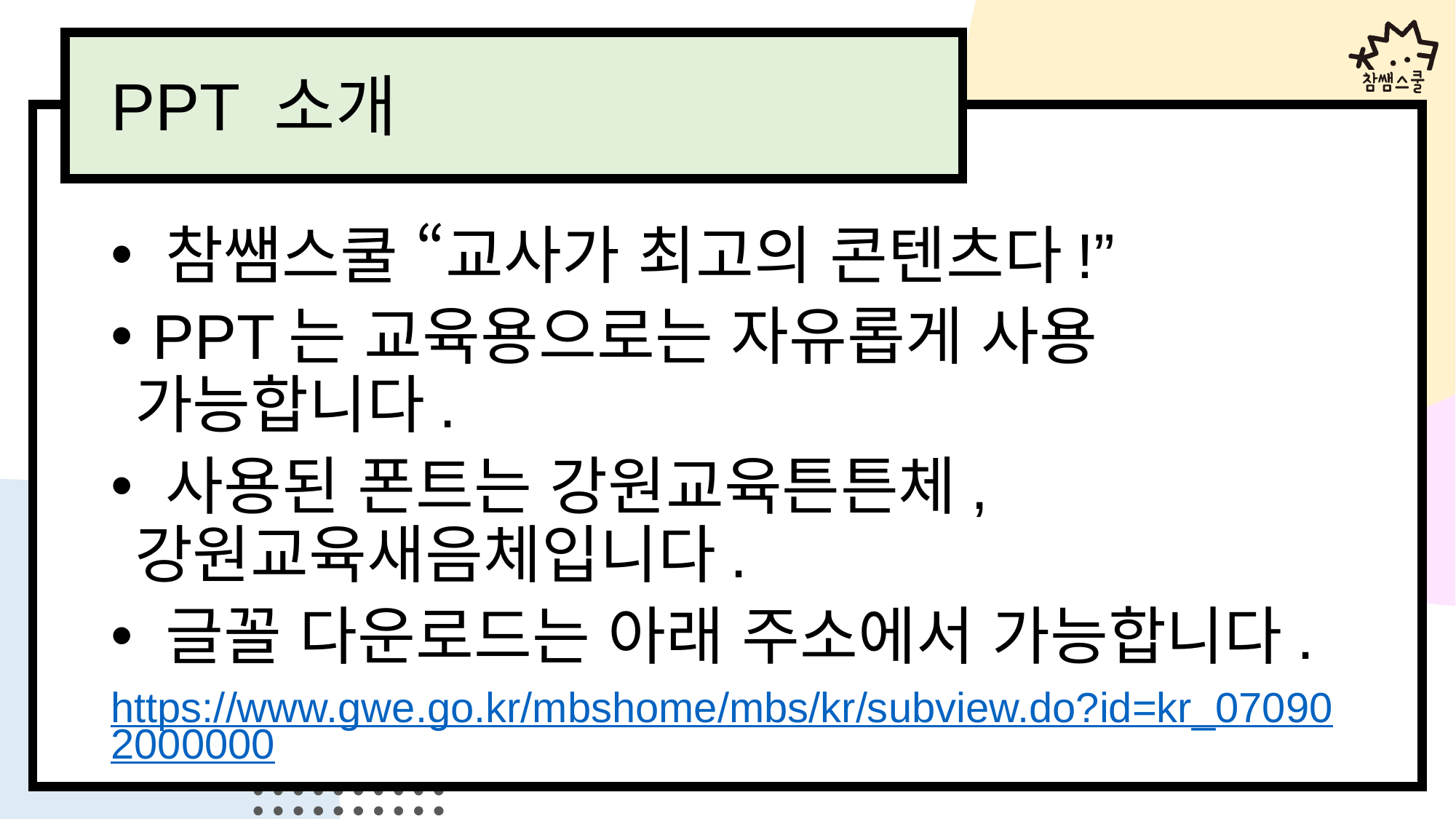

# PPT 소개

 참쌤스쿨 “교사가 최고의 콘텐츠다!”
 PPT는 교육용으로는 자유롭게 사용 가능합니다.
 사용된 폰트는 강원교육튼튼체, 강원교육새음체입니다.
 글꼴 다운로드는 아래 주소에서 가능합니다.
https://www.gwe.go.kr/mbshome/mbs/kr/subview.do?id=kr_070902000000